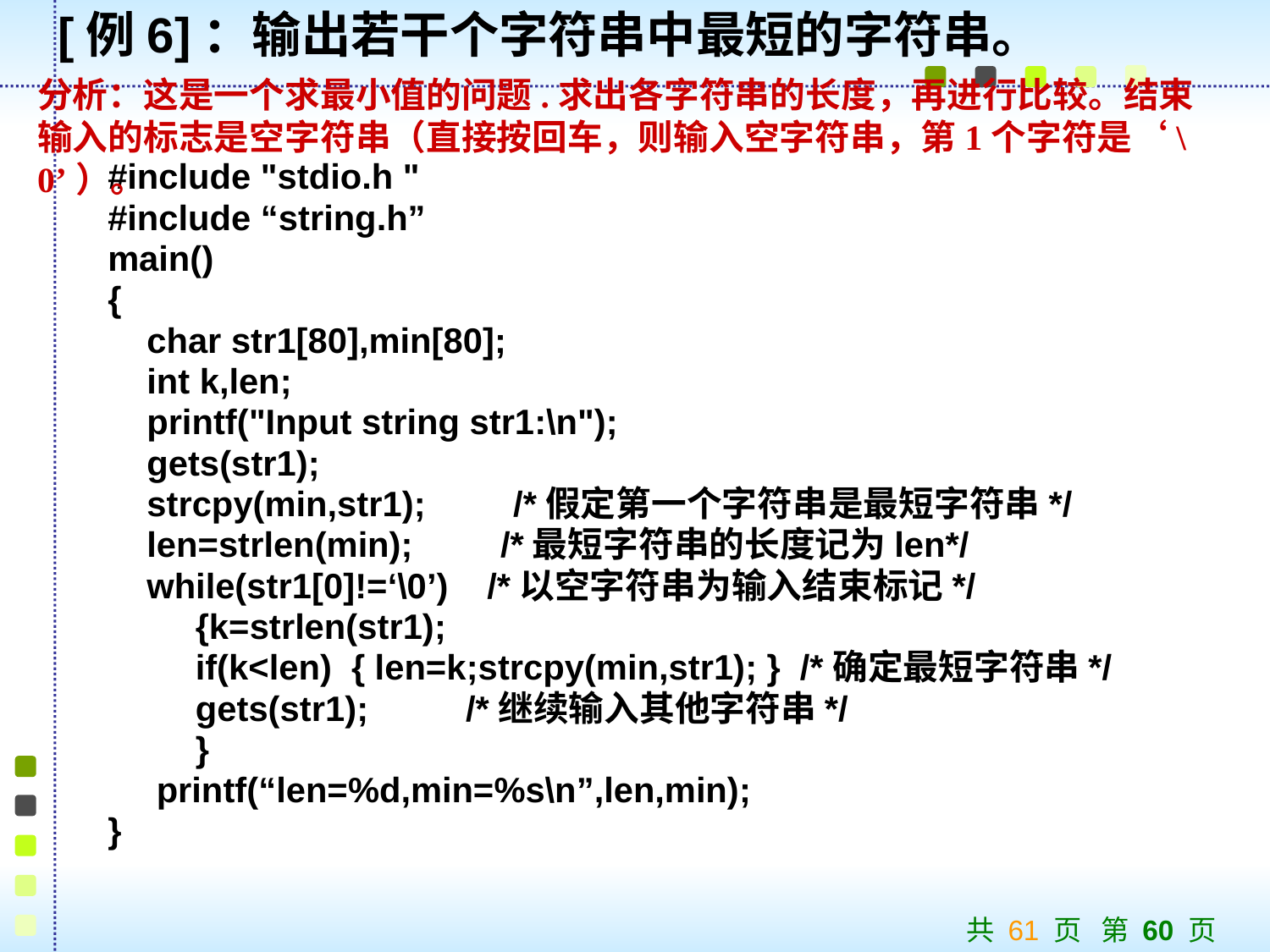

# [例6]：输出若干个字符串中最短的字符串。
分析：这是一个求最小值的问题.求出各字符串的长度，再进行比较。结束输入的标志是空字符串（直接按回车，则输入空字符串，第1个字符是‘\0’）。
#include "stdio.h "
#include “string.h”
main()
{
    char str1[80],min[80];
    int k,len;
    printf("Input string str1:\n");
    gets(str1);
    strcpy(min,str1);         /*假定第一个字符串是最短字符串*/
    len=strlen(min);         /*最短字符串的长度记为len*/
    while(str1[0]!=‘\0’)    /*以空字符串为输入结束标记*/
         {k=strlen(str1);
         if(k<len)  { len=k;strcpy(min,str1); }  /*确定最短字符串*/
         gets(str1);          /*继续输入其他字符串*/
         }
     printf(“len=%d,min=%s\n”,len,min);
}
共 61 页   第 60 页